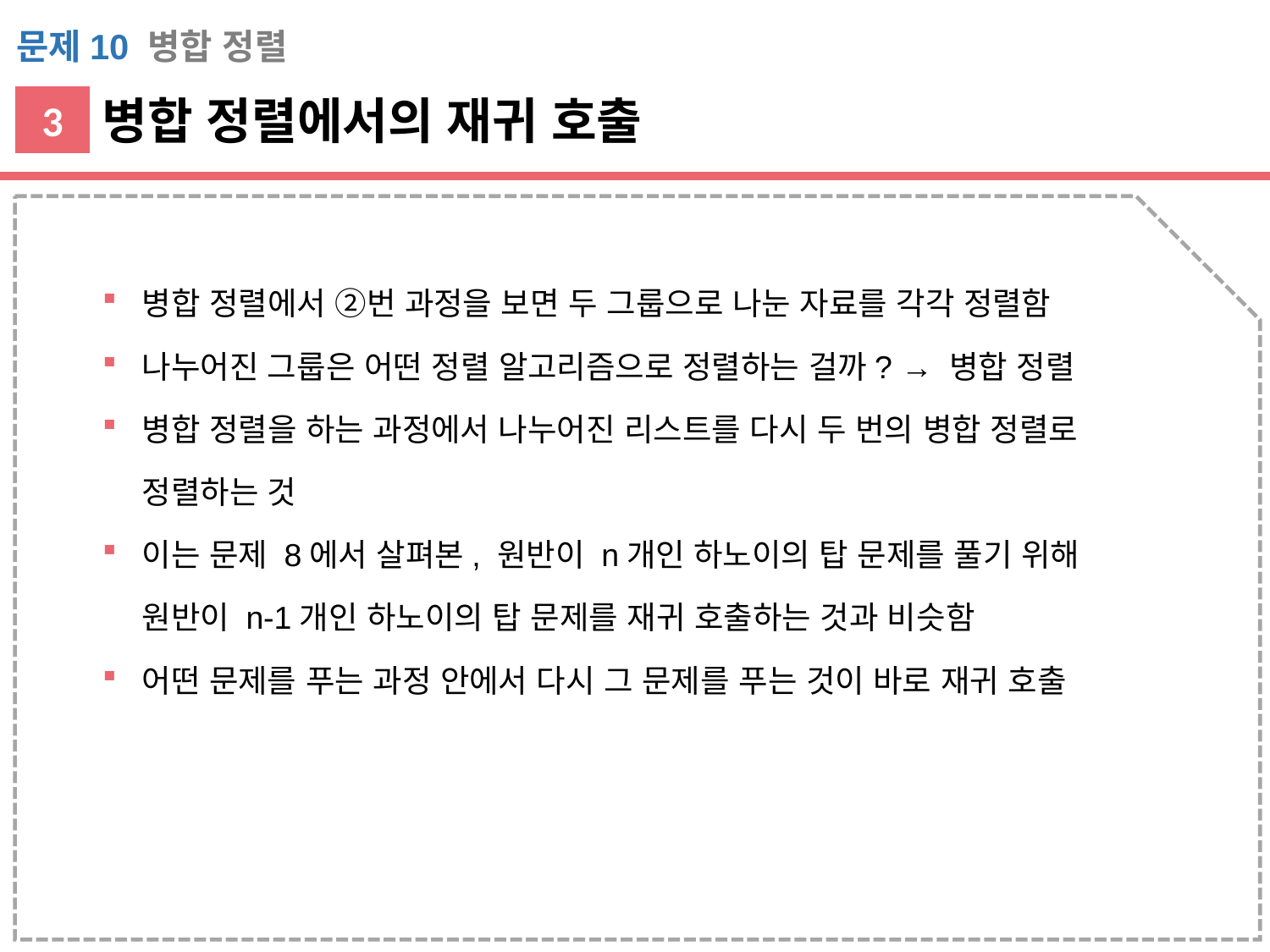

문제10 병합 정렬
병합 정렬에서의 재귀 호출
3

병합 정렬에서 ②번 과정을 보면 두 그룹으로 나눈 자료를 각각 정렬함
나누어진 그룹은 어떤 정렬 알고리즘으로 정렬하는 걸까? → 병합 정렬
병합 정렬을 하는 과정에서 나누어진 리스트를 다시 두 번의 병합 정렬로 정렬하는 것
이는 문제 8에서 살펴본, 원반이 n개인 하노이의 탑 문제를 풀기 위해
원반이 n-1개인 하노이의 탑 문제를 재귀 호출하는 것과 비슷함
어떤 문제를 푸는 과정 안에서 다시 그 문제를 푸는 것이 바로 재귀 호출